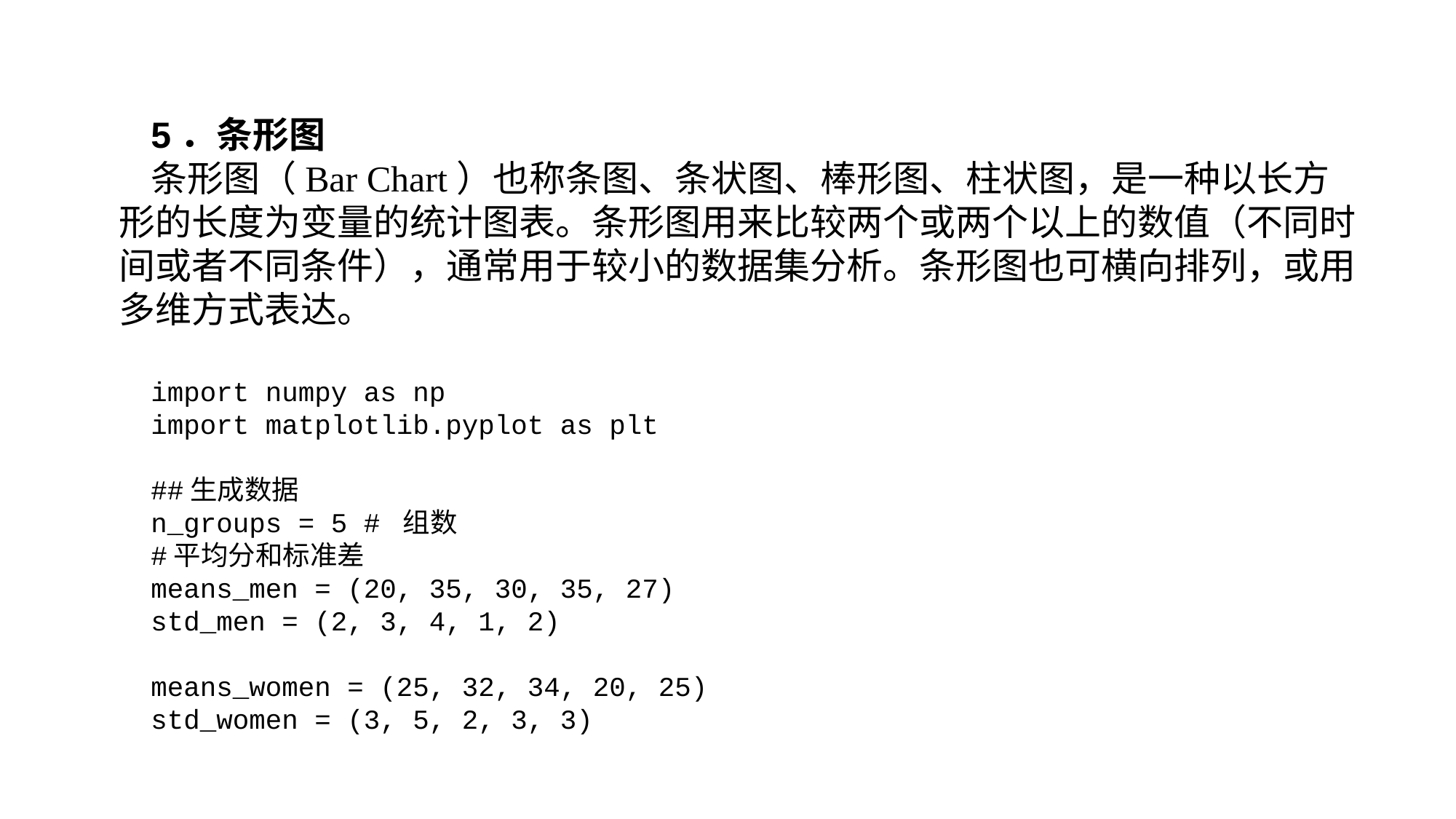

5．条形图
条形图（Bar Chart）也称条图、条状图、棒形图、柱状图，是一种以长方形的长度为变量的统计图表。条形图用来比较两个或两个以上的数值（不同时间或者不同条件），通常用于较小的数据集分析。条形图也可横向排列，或用多维方式表达。

import numpy as np
import matplotlib.pyplot as plt

##生成数据
n_groups = 5 # 组数
#平均分和标准差
means_men = (20, 35, 30, 35, 27)
std_men = (2, 3, 4, 1, 2)
​
means_women = (25, 32, 34, 20, 25)
std_women = (3, 5, 2, 3, 3)